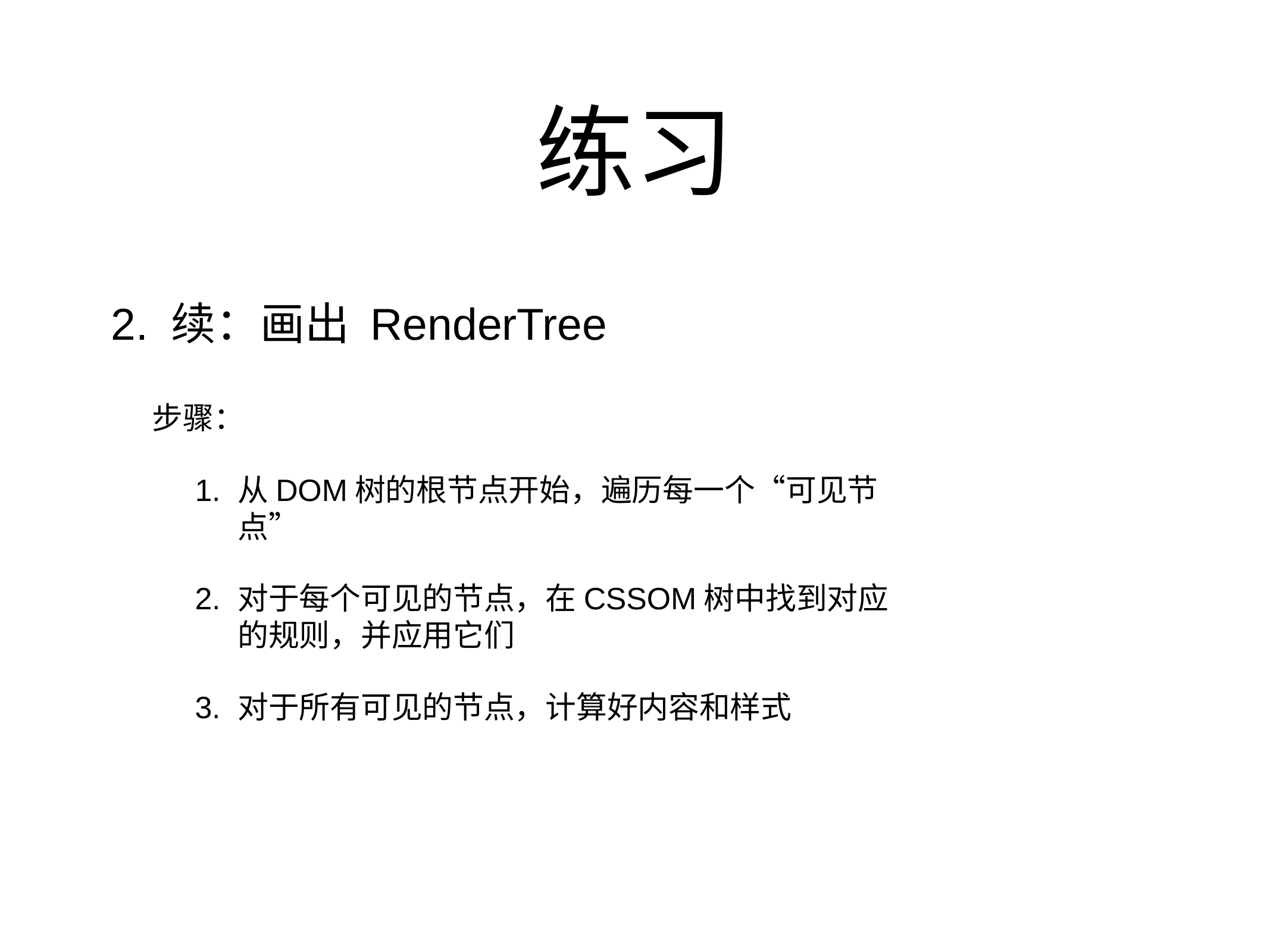

# 练习
2. 续：画出 RenderTree
步骤：
从DOM树的根节点开始，遍历每一个“可见节点”
对于每个可见的节点，在CSSOM树中找到对应的规则，并应用它们
对于所有可见的节点，计算好内容和样式